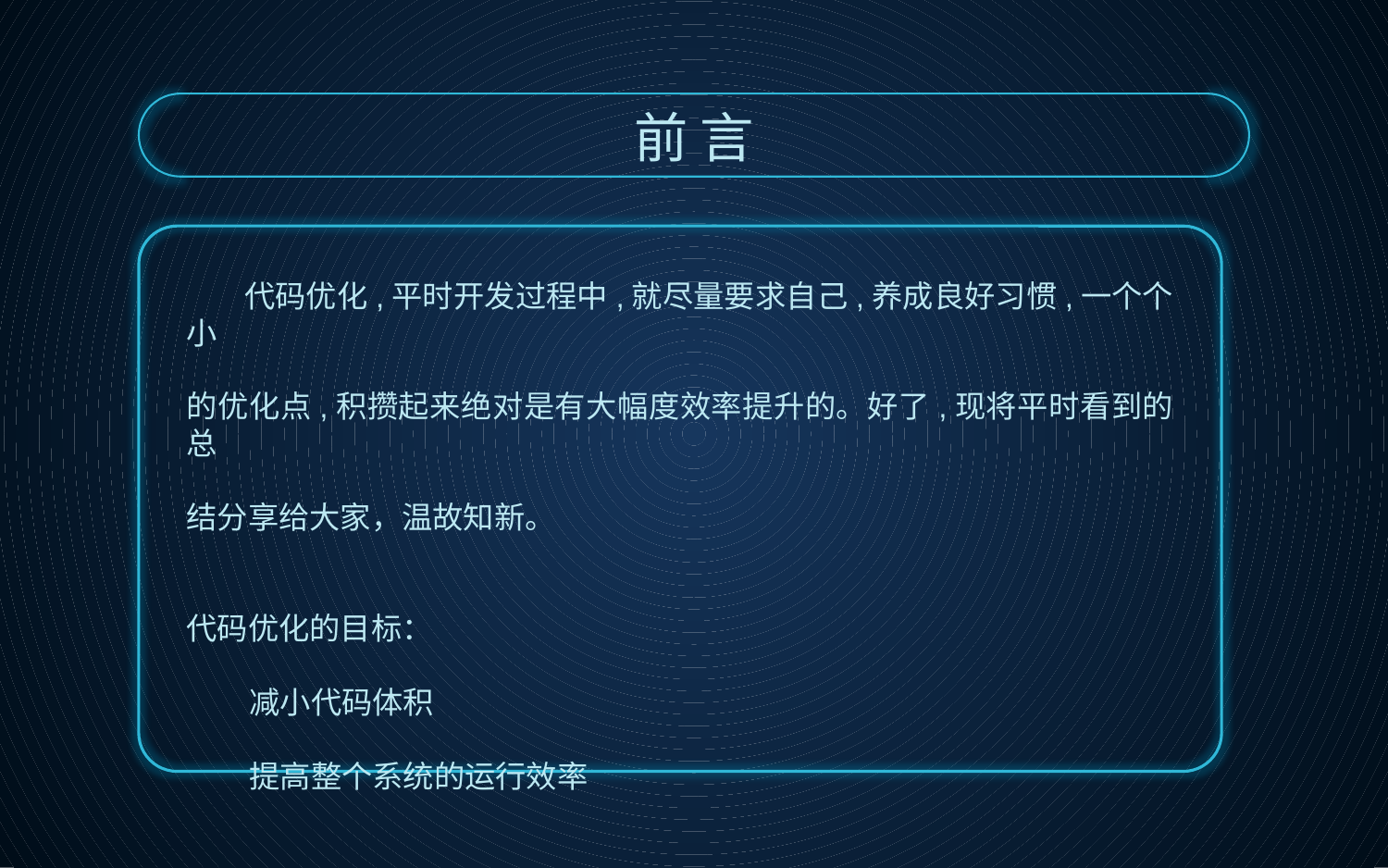

前 言

       代码优化,平时开发过程中,就尽量要求自己,养成良好习惯,一个个小

的优化点,积攒起来绝对是有大幅度效率提升的。好了,现将平时看到的总

结分享给大家，温故知新。

代码优化的目标：

        减小代码体积

        提高整个系统的运行效率